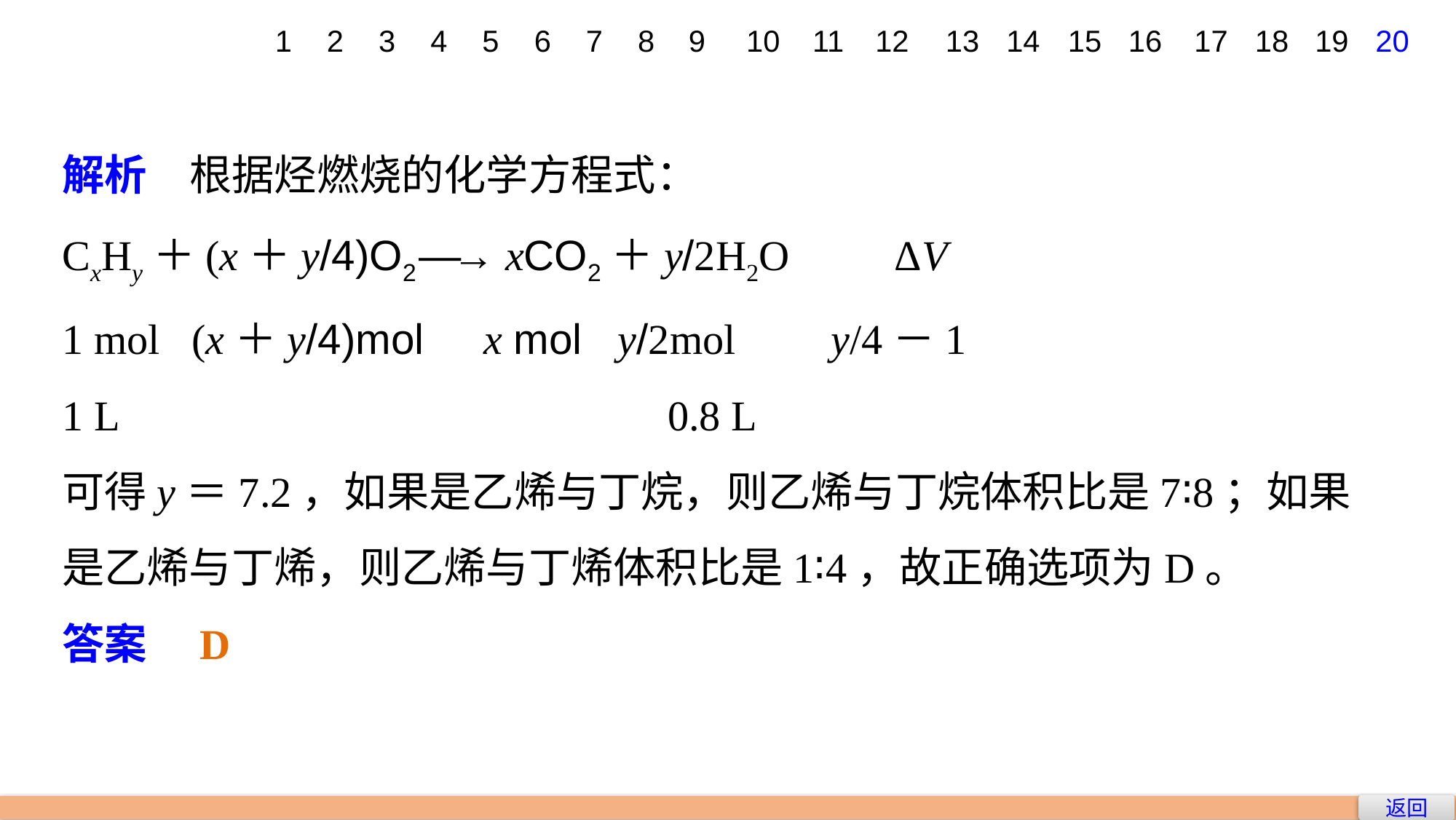

1
2
3
4
5
6
7
8
9
10
11
12
13
14
15
16
17
18
19
20
解析　根据烃燃烧的化学方程式：
CxHy＋(x＋y/4)O2 ―→ xCO2＋y/2H2O　　ΔV
1 mol   (x＋y/4)mol     x mol   y/2mol         y/4－1
1 L  			                0.8 L
可得y＝7.2，如果是乙烯与丁烷，则乙烯与丁烷体积比是7∶8；如果是乙烯与丁烯，则乙烯与丁烯体积比是1∶4，故正确选项为D。
答案　D
返回